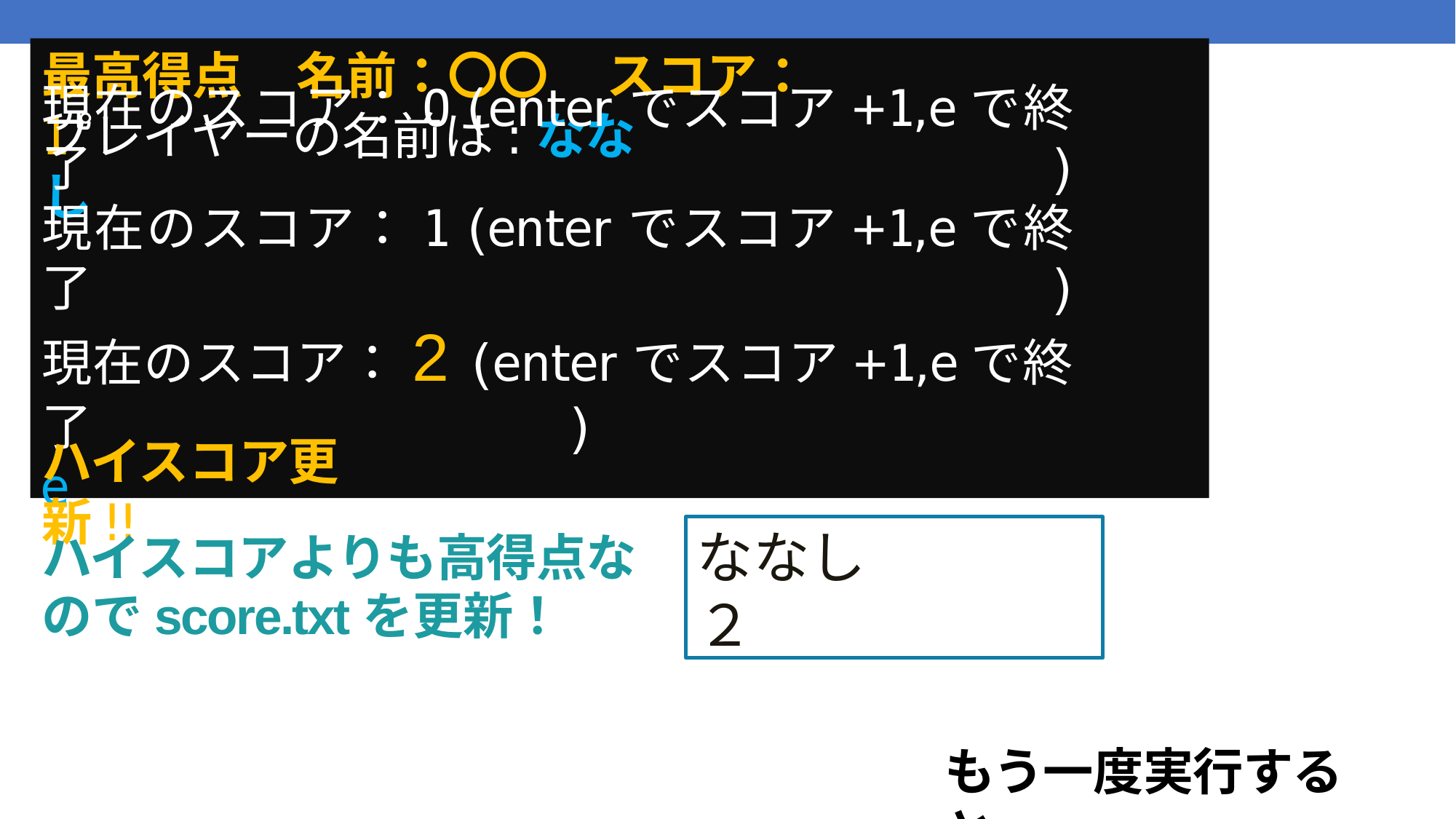

最高得点	名前：〇〇	スコア：1
プレイヤーの名前は:ななし
# 現在のスコア：0 (enterでスコア+1,eで終了) 現在のスコア：1 (enterでスコア+1,eで終了) 現在のスコア：2 (enterでスコア+1,eで終了) e
ハイスコア更新!!
ななし ２
ハイスコアよりも高得点なのでscore.txtを更新！
もう一度実行すると...